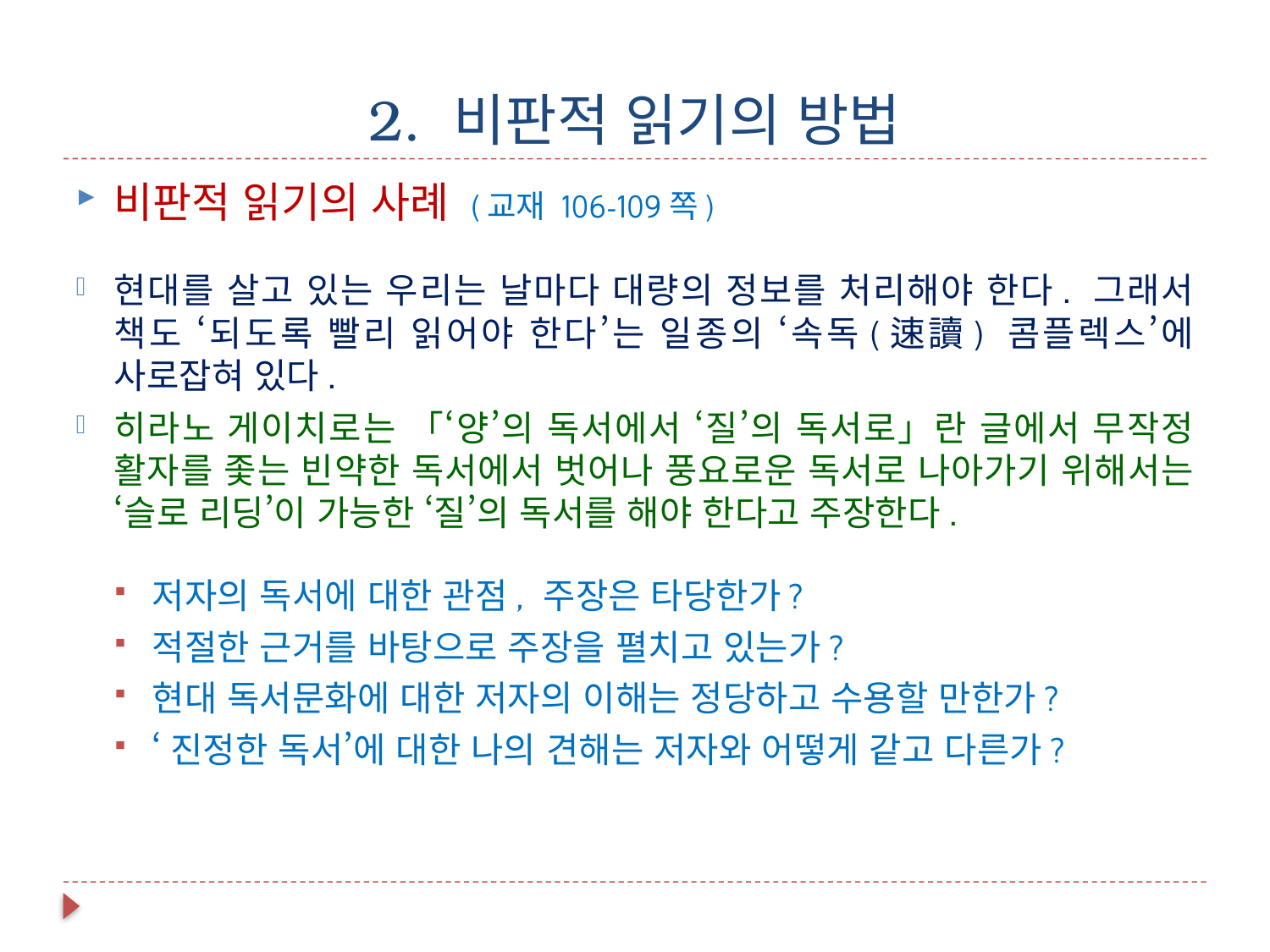

# 2. 비판적 읽기의 방법
비판적 읽기의 사례 (교재 106-109쪽)

현대를 살고 있는 우리는 날마다 대량의 정보를 처리해야 한다. 그래서 책도 ‘되도록 빨리 읽어야 한다’는 일종의 ‘속독(速讀) 콤플렉스’에 사로잡혀 있다.
히라노 게이치로는 「‘양’의 독서에서 ‘질’의 독서로」란 글에서 무작정 활자를 좇는 빈약한 독서에서 벗어나 풍요로운 독서로 나아가기 위해서는 ‘슬로 리딩’이 가능한 ‘질’의 독서를 해야 한다고 주장한다.

저자의 독서에 대한 관점, 주장은 타당한가?
적절한 근거를 바탕으로 주장을 펼치고 있는가?
현대 독서문화에 대한 저자의 이해는 정당하고 수용할 만한가?
‘진정한 독서’에 대한 나의 견해는 저자와 어떻게 같고 다른가?